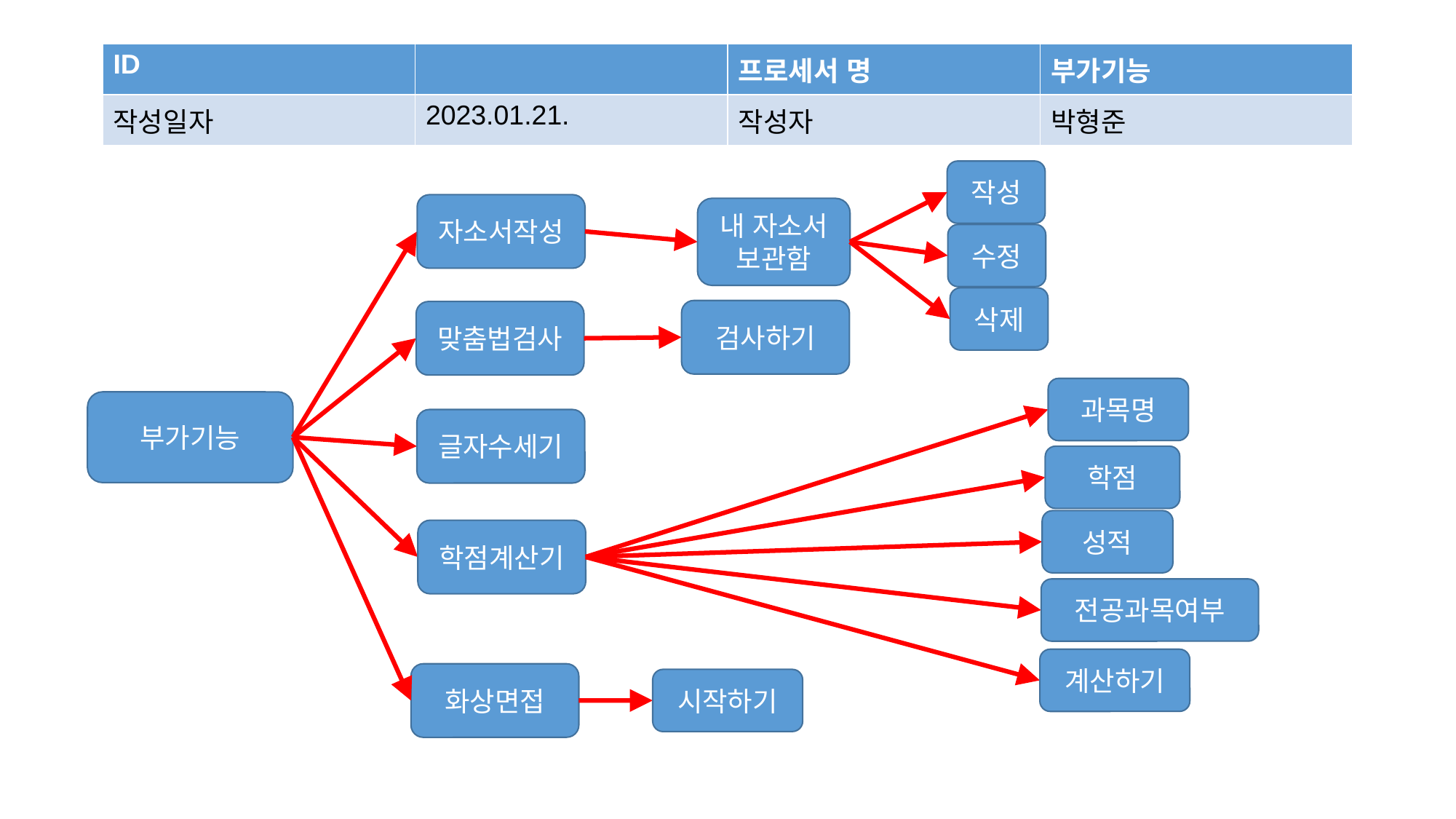

| ID |  | 프로세서 명 | 부가기능 |
| --- | --- | --- | --- |
| 작성일자 | 2023.01.21. | 작성자 | 박형준 |
작성
자소서작성
내 자소서 보관함
수정
삭제
검사하기
맞춤법검사
과목명
부가기능
글자수세기
학점
성적
학점계산기
전공과목여부
계산하기
화상면접
시작하기